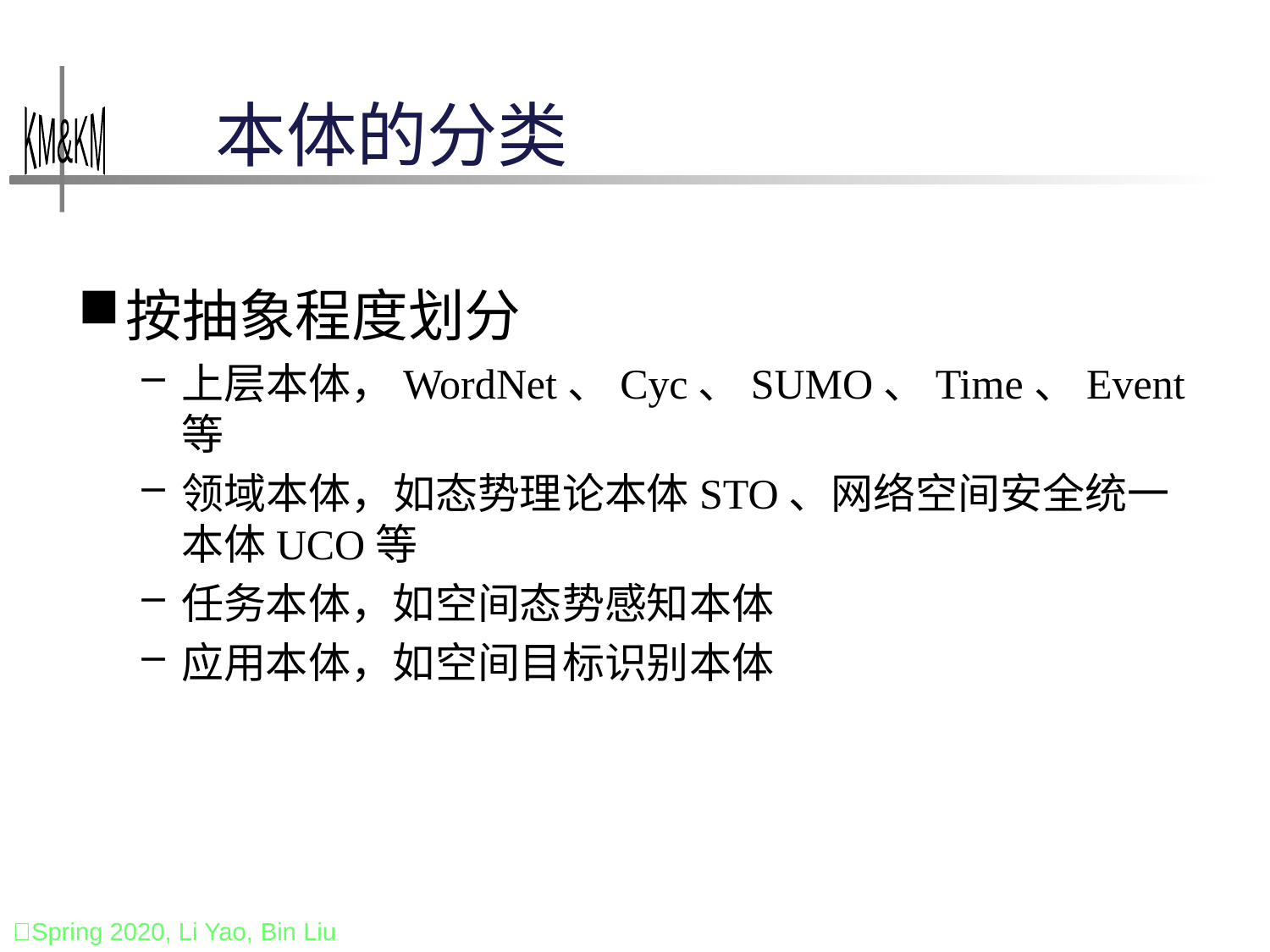

# 本体的分类
按抽象程度划分
上层本体，WordNet、Cyc、SUMO、Time、Event等
领域本体，如态势理论本体STO、网络空间安全统一本体UCO等
任务本体，如空间态势感知本体
应用本体，如空间目标识别本体